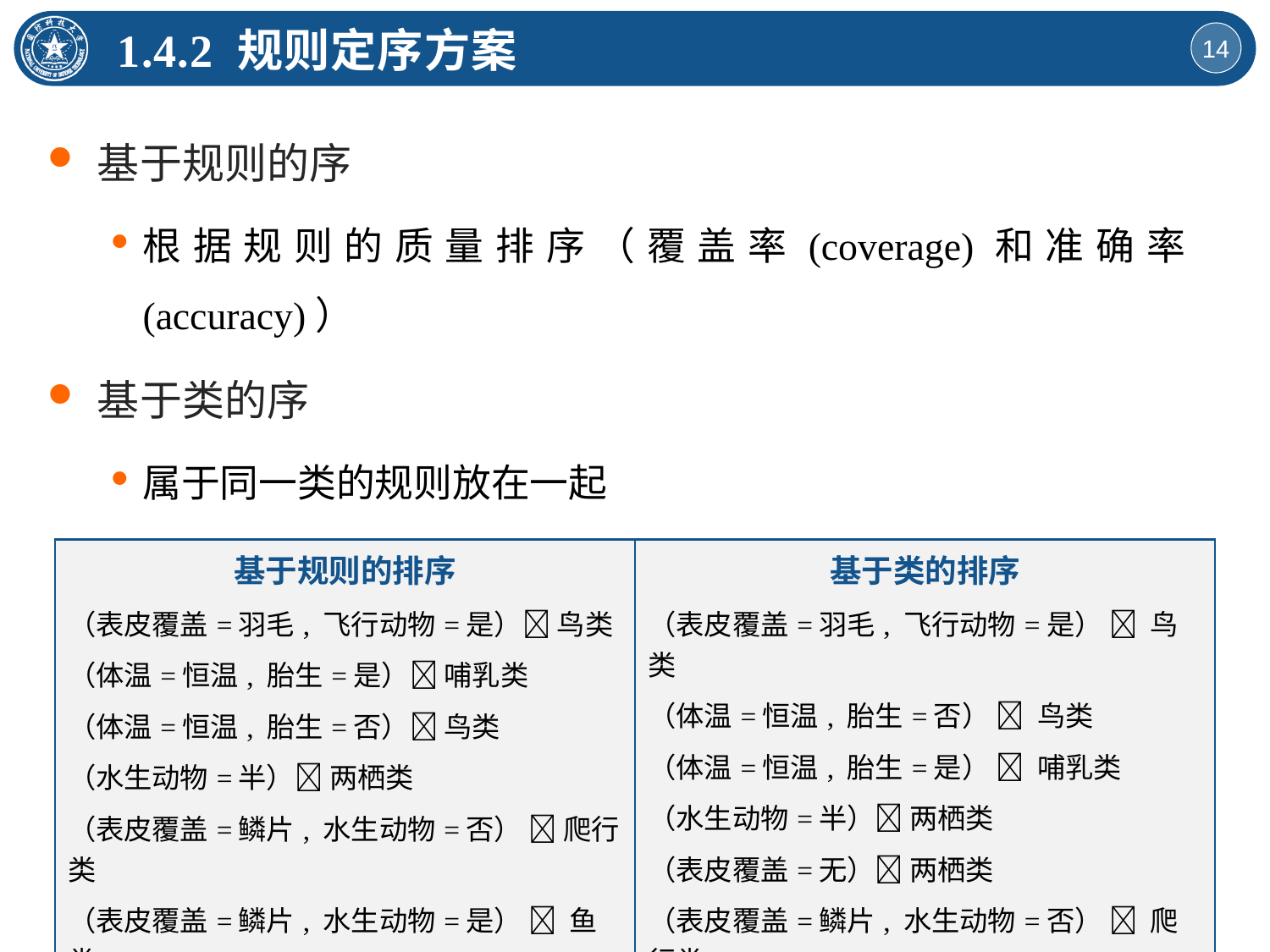

1.4.2 规则定序方案
基于规则的序
根据规则的质量排序（覆盖率(coverage)和准确率(accuracy)）
基于类的序
属于同一类的规则放在一起
基于类信息（如类的分布、重要性）对每类规则排序
| 基于规则的排序 （表皮覆盖=羽毛, 飞行动物=是）⇒ 鸟类 （体温=恒温, 胎生=是）⇒ 哺乳类 （体温=恒温, 胎生=否）⇒ 鸟类 （水生动物=半）⇒ 两栖类 （表皮覆盖=鳞片, 水生动物=否） ⇒ 爬行类 （表皮覆盖=鳞片, 水生动物=是） ⇒ 鱼类 （表皮覆盖=无） ⇒ 两栖类 | 基于类的排序 （表皮覆盖=羽毛, 飞行动物=是） ⇒ 鸟类 （体温=恒温, 胎生=否） ⇒ 鸟类 （体温=恒温, 胎生=是） ⇒ 哺乳类 （水生动物=半）⇒ 两栖类 （表皮覆盖=无）⇒ 两栖类 （表皮覆盖=鳞片, 水生动物=否） ⇒ 爬行类 （表皮覆盖=鳞片, 水生动物=是） ⇒ 鱼类 |
| --- | --- |